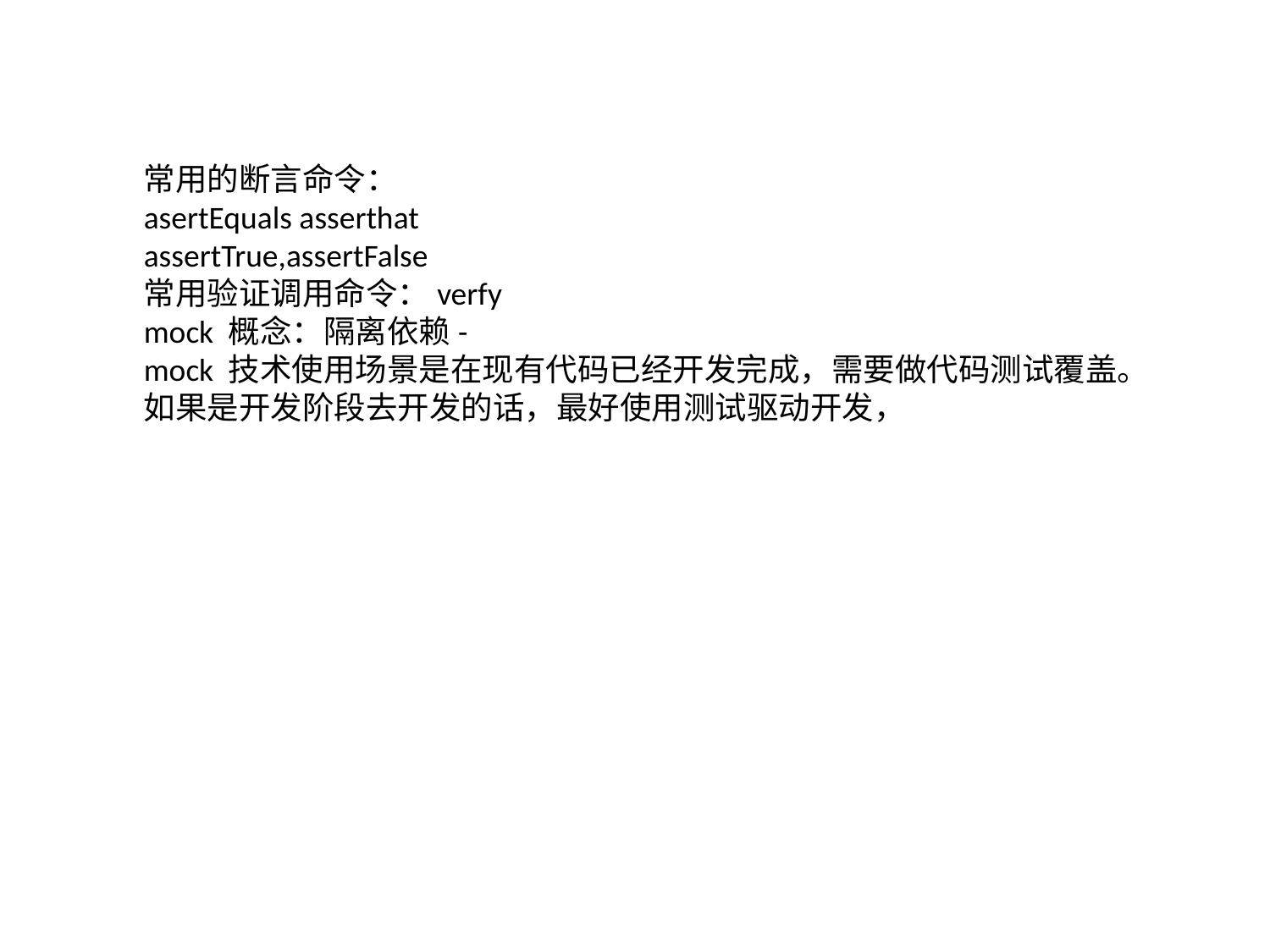

常用的断言命令：
asertEquals asserthat
assertTrue,assertFalse
常用验证调用命令：verfy
mock 概念：隔离依赖-
mock 技术使用场景是在现有代码已经开发完成，需要做代码测试覆盖。
如果是开发阶段去开发的话，最好使用测试驱动开发，